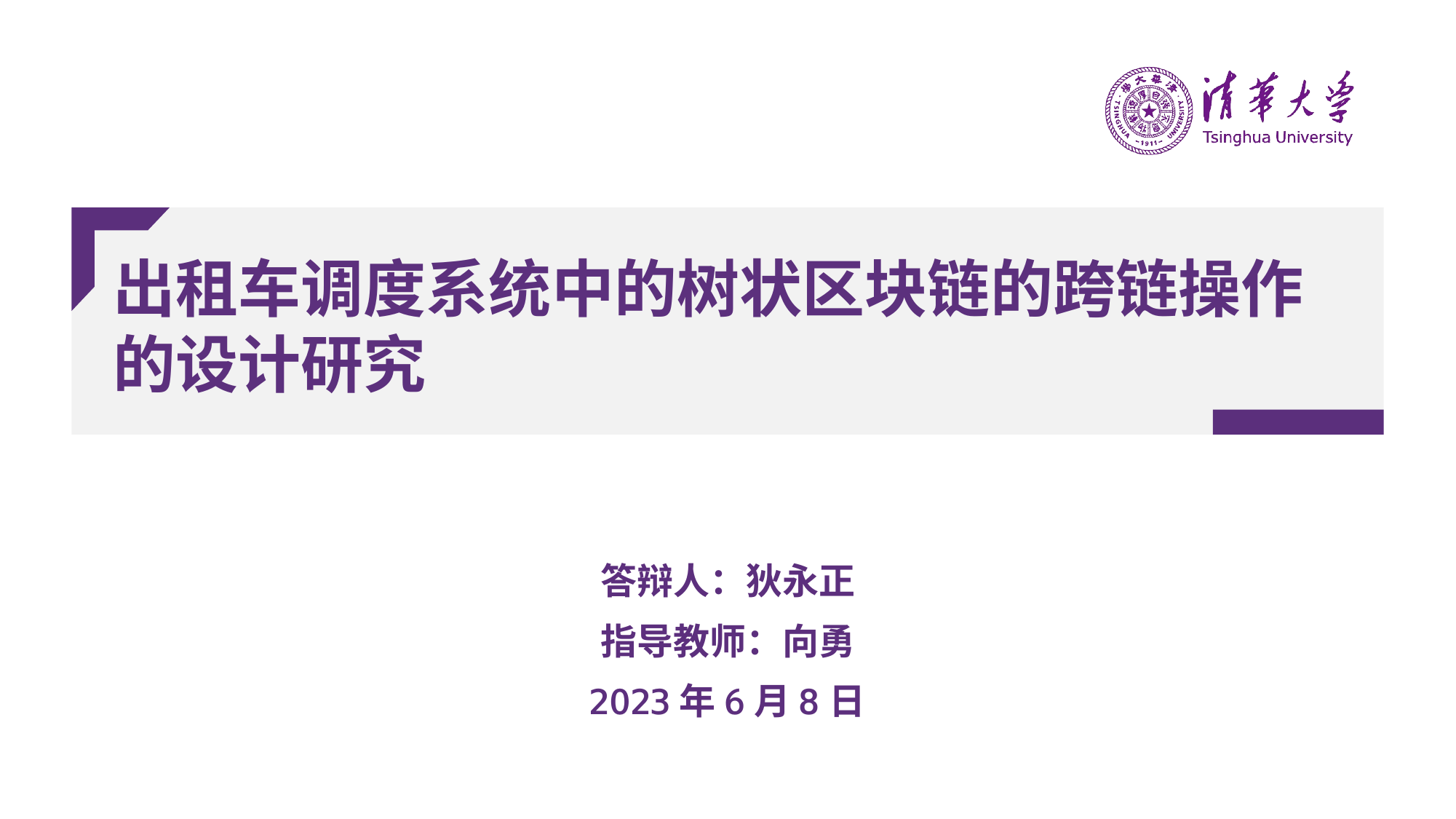

# 出租车调度系统中的树状区块链的跨链操作的设计研究
答辩人：狄永正
指导教师：向勇
2023年6月8日